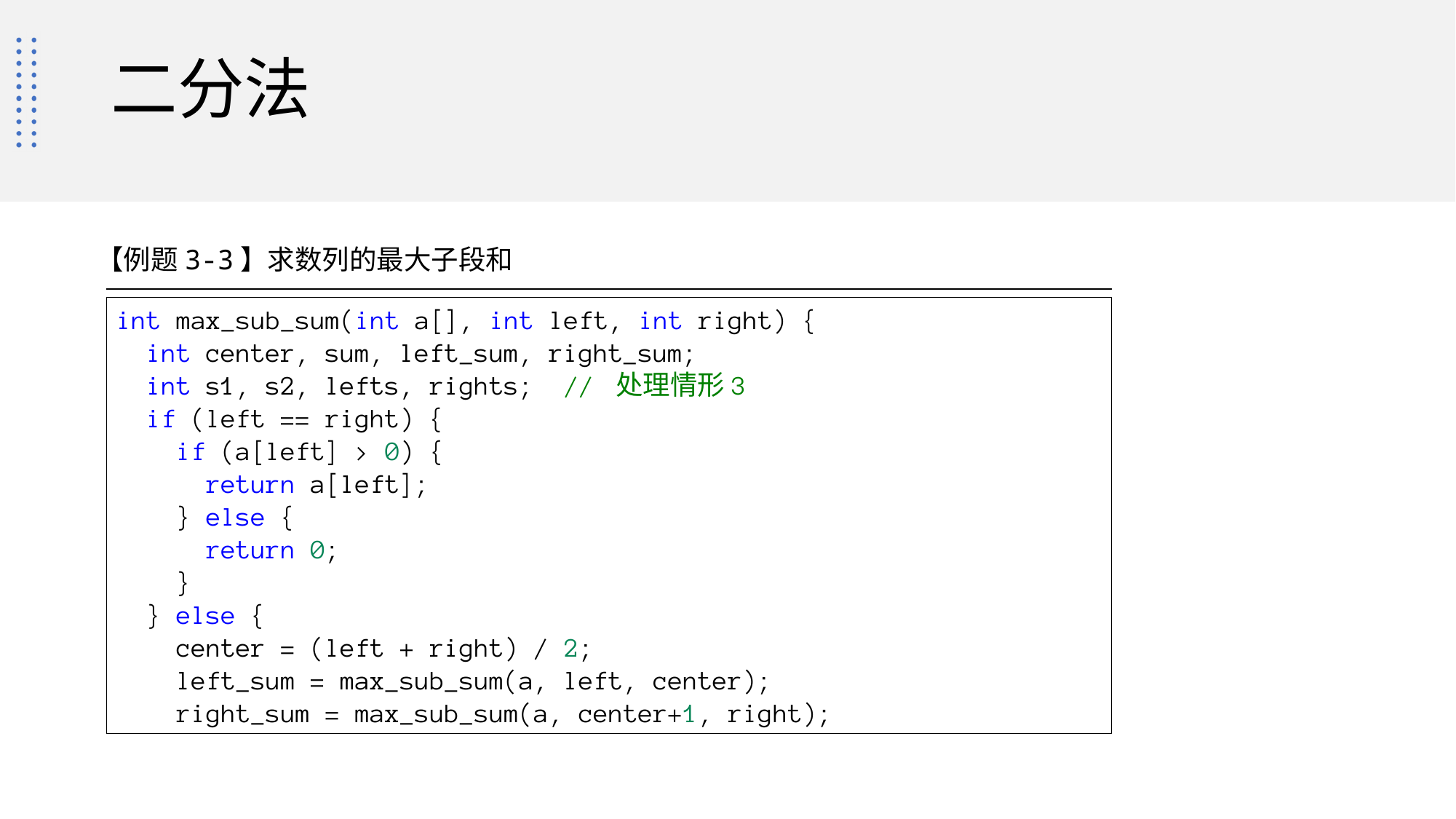

# 二分法
【例题3-3】求数列的最大子段和
int max_sub_sum(int a[], int left, int right) {
  int center, sum, left_sum, right_sum;
  int s1, s2, lefts, rights;  // 处理情形3
  if (left == right) {
    if (a[left] > 0) {
      return a[left];
    } else {
      return 0;
    }
  } else {
    center = (left + right) / 2;
    left_sum = max_sub_sum(a, left, center);
    right_sum = max_sub_sum(a, center+1, right);